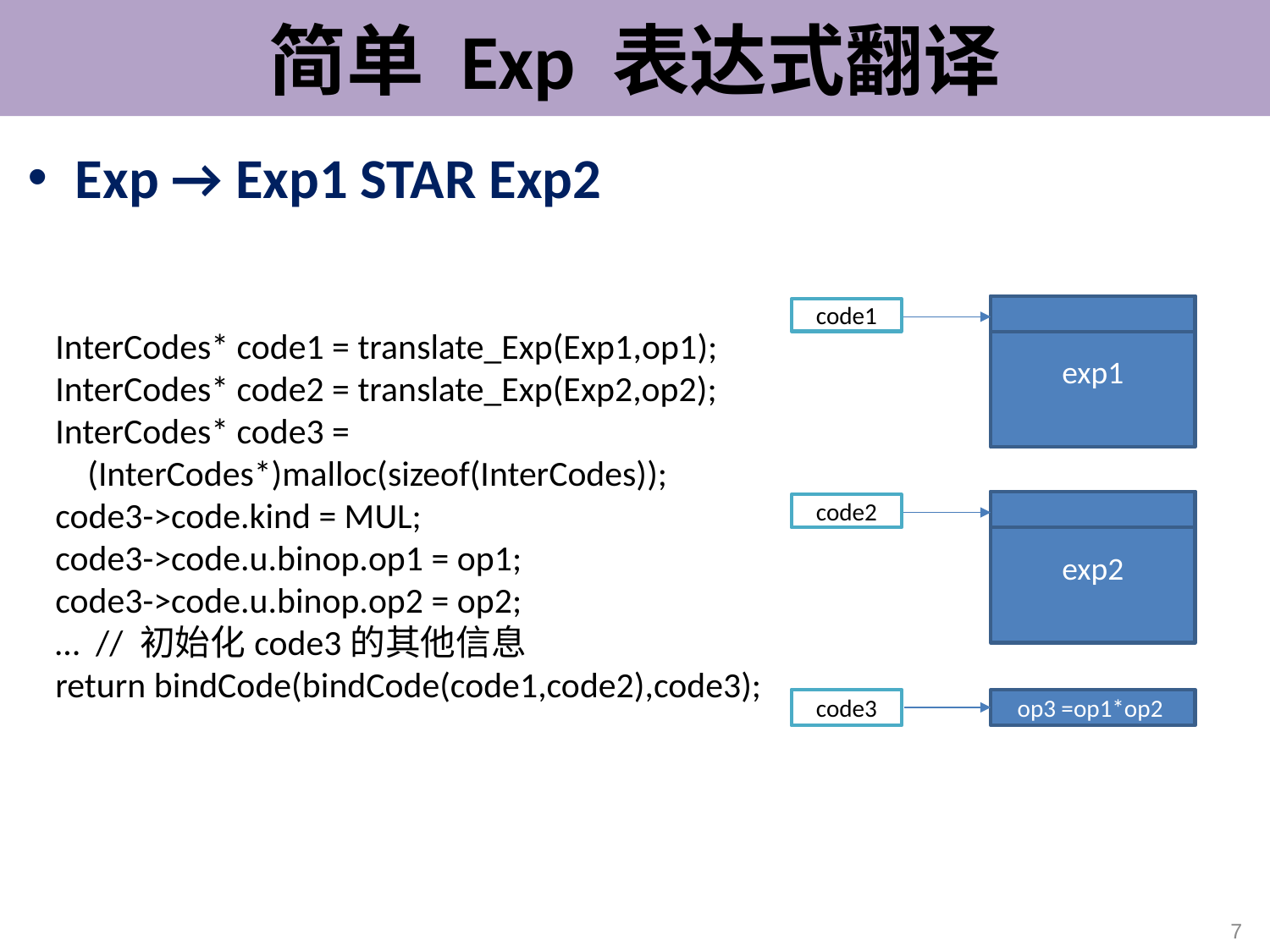

# 简单 Exp 表达式翻译
Exp → Exp1 STAR Exp2

exp1

code1
exp2

code2
code3
op3 =op1*op2
InterCodes* code1 = translate_Exp(Exp1,op1);
InterCodes* code2 = translate_Exp(Exp2,op2);
InterCodes* code3 =
    (InterCodes*)malloc(sizeof(InterCodes));
code3->code.kind = MUL;
code3->code.u.binop.op1 = op1;
code3->code.u.binop.op2 = op2;
…  // 初始化code3的其他信息
return bindCode(bindCode(code1,code2),code3);
7